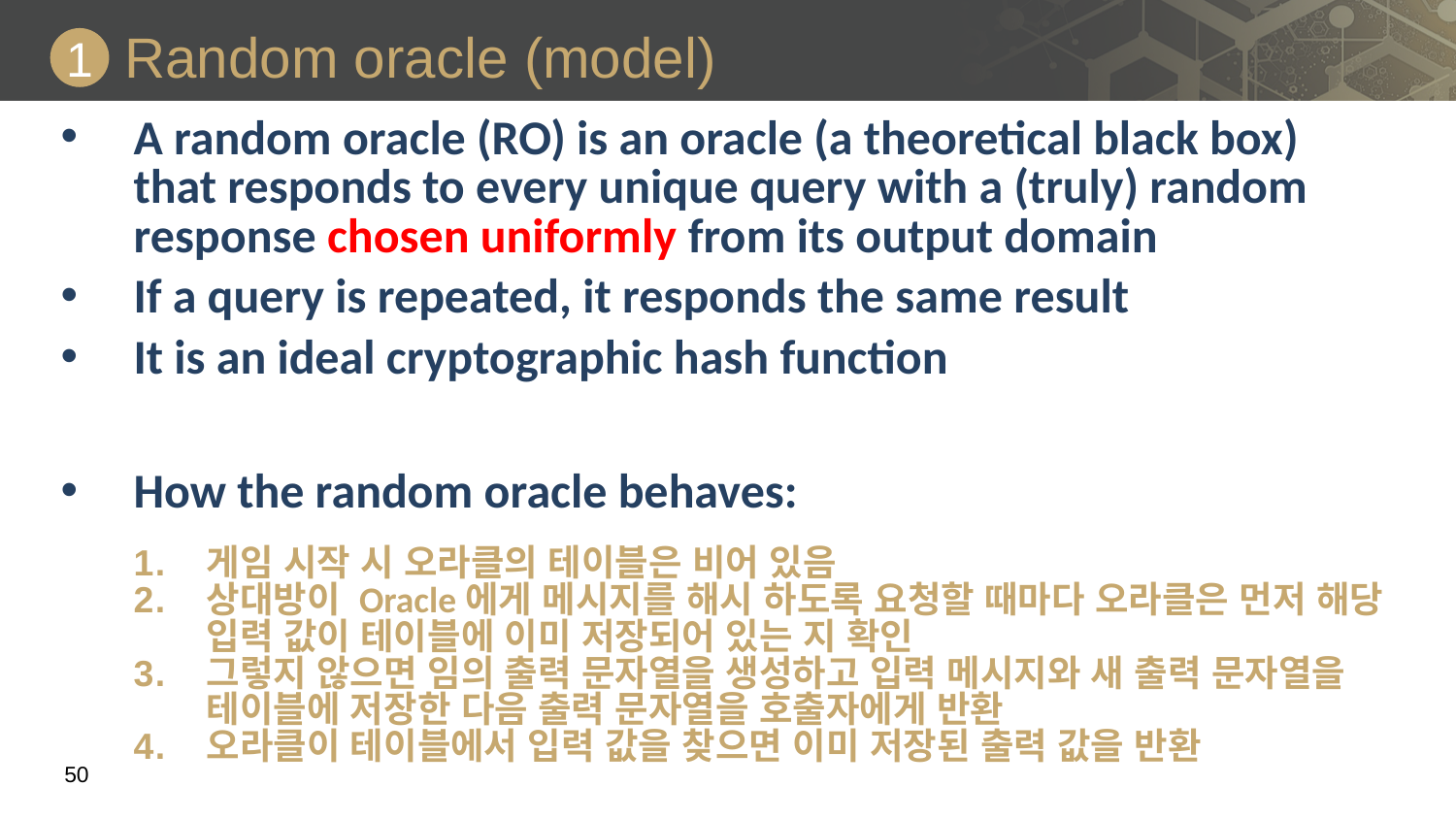

# Random oracle (model)
1
A random oracle (RO) is an oracle (a theoretical black box) that responds to every unique query with a (truly) random response chosen uniformly from its output domain
If a query is repeated, it responds the same result
It is an ideal cryptographic hash function

How the random oracle behaves:
게임 시작 시 오라클의 테이블은 비어 있음
상대방이 Oracle에게 메시지를 해시 하도록 요청할 때마다 오라클은 먼저 해당 입력 값이 테이블에 이미 저장되어 있는 지 확인
그렇지 않으면 임의 출력 문자열을 생성하고 입력 메시지와 새 출력 문자열을 테이블에 저장한 다음 출력 문자열을 호출자에게 반환
오라클이 테이블에서 입력 값을 찾으면 이미 저장된 출력 값을 반환
50